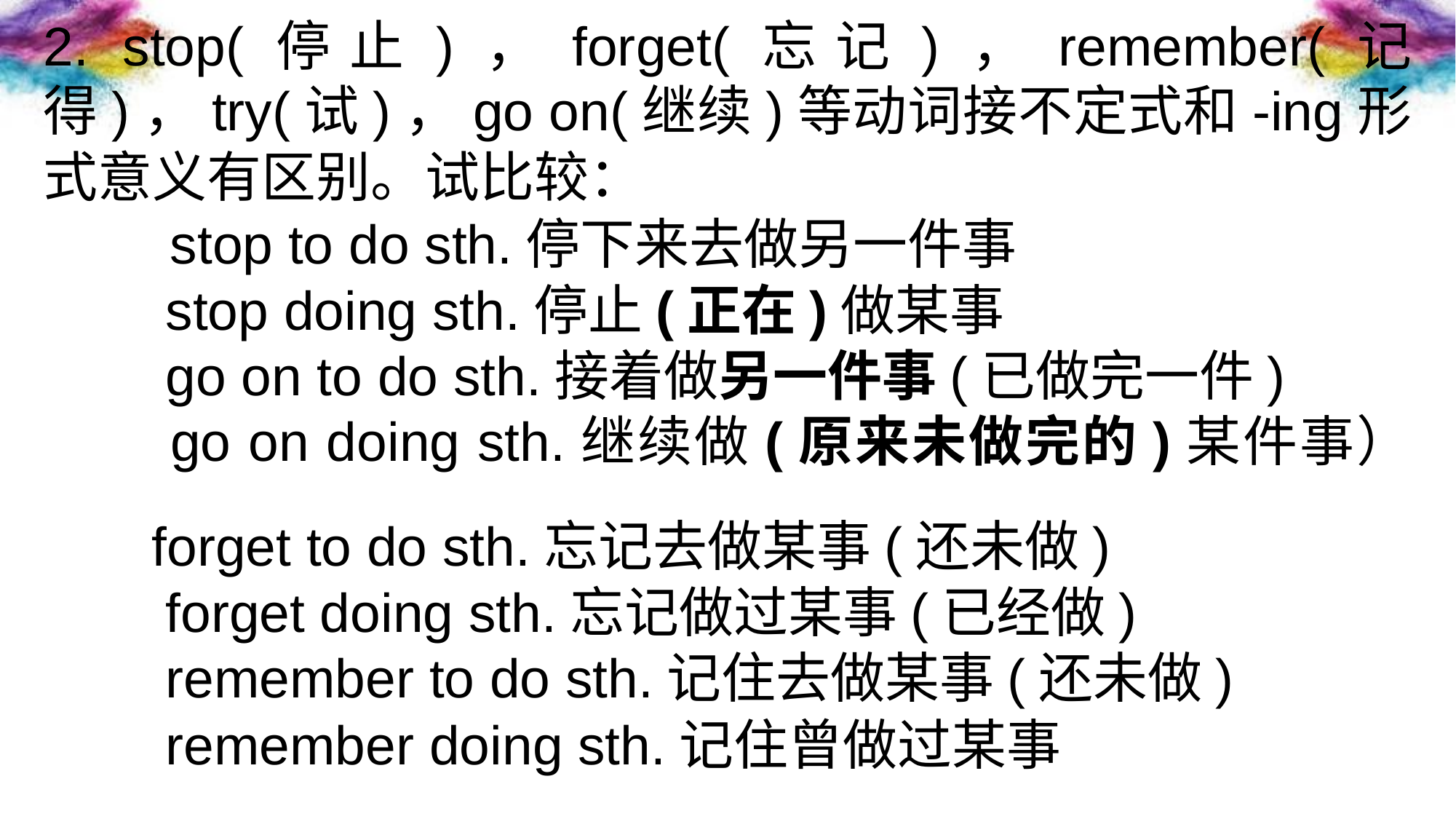

2. stop(停止)，forget(忘记)，remember(记得)，try(试)，go on(继续)等动词接不定式和-ing形式意义有区别。试比较：
　　stop to do sth.停下来去做另一件事
　　stop doing sth.停止(正在)做某事
　　go on to do sth.接着做另一件事(已做完一件)
　　go on doing sth.继续做(原来未做完的)某件事）
       forget to do sth.忘记去做某事(还未做)
　　forget doing sth.忘记做过某事(已经做)
　　remember to do sth.记住去做某事(还未做)
　　remember doing sth.记住曾做过某事